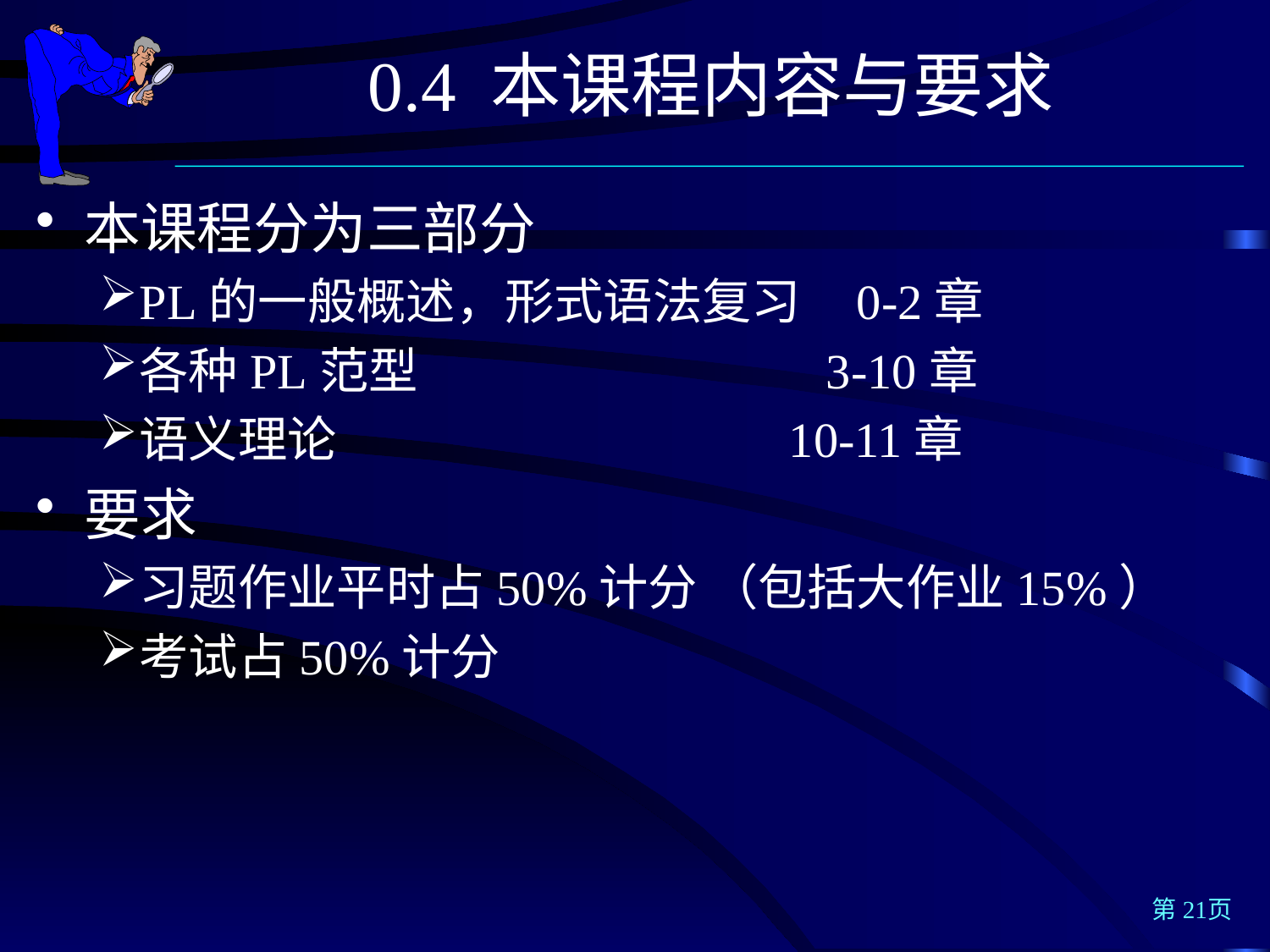

0.4 本课程内容与要求
本课程分为三部分
PL的一般概述，形式语法复习    0-2章
各种PL范型                                    3-10章
语义理论                                        10-11章
要求
习题作业平时占50%计分 （包括大作业15%）
考试占50%计分
第21页